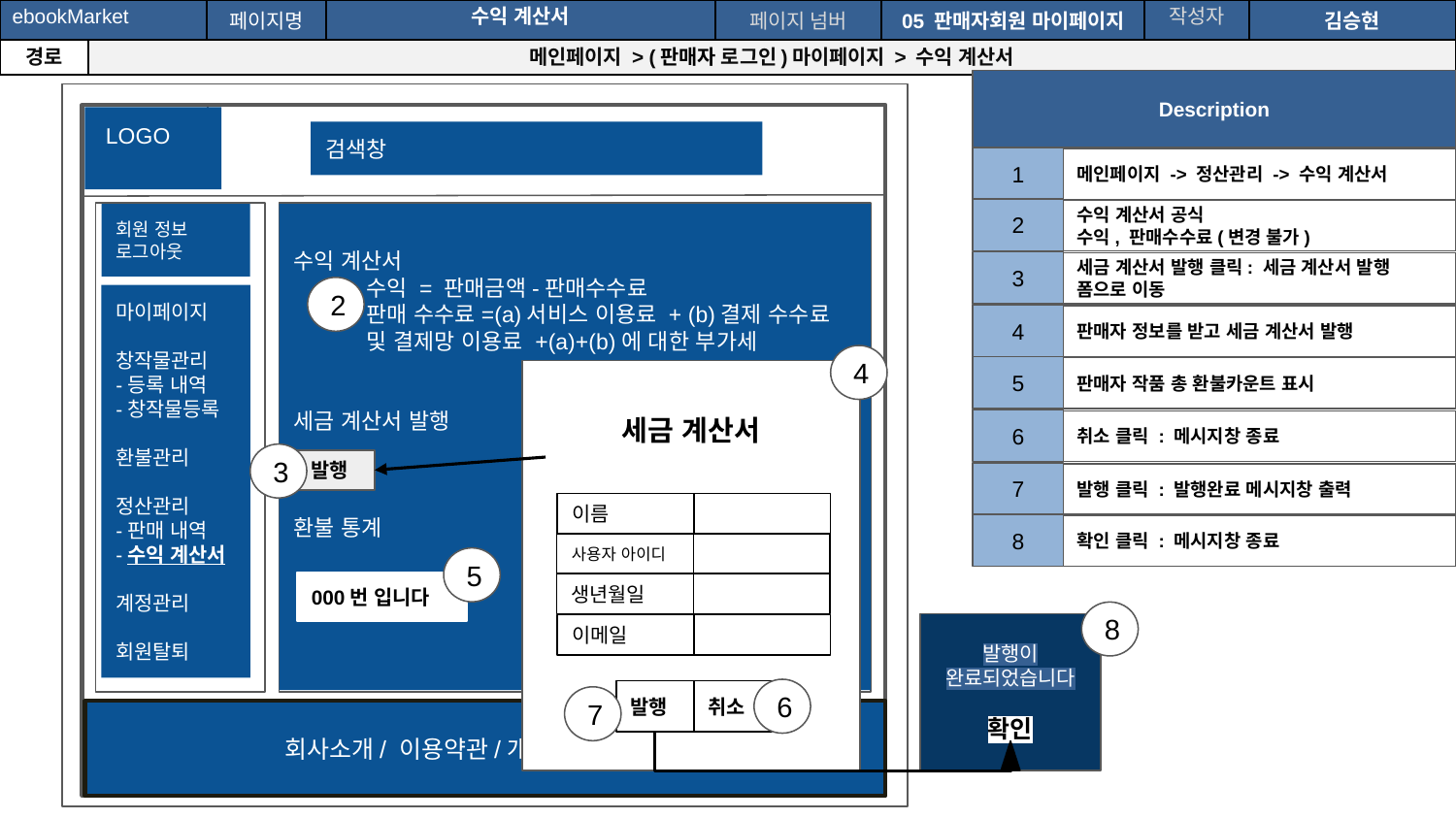

| ebookMarket |  | 페이지명 | 수익 계산서 | 페이지 넘버 | 05 판매자회원 마이페이지 | 작성자 | 김승현 |
| --- | --- | --- | --- | --- | --- | --- | --- |
| 경로 | 메인페이지 > (판매자 로그인)마이페이지 > 수익 계산서 |  |  |  |  |  |  |
Description

 LOGO

검색창
1
메인페이지 -> 정산관리 -> 수익 계산서
2
수익 계산서 공식
수익, 판매수수료(변경 불가)

회원 정보
로그아웃

수익 계산서
수익 = 판매금액-판매수수료
판매 수수료=(a)서비스 이용료 + (b)결제 수수료 및 결제망 이용료 +(a)+(b)에 대한 부가세

세금 계산서 발행

환불 통계

3
세금 계산서 발행 클릭: 세금 계산서 발행 폼으로 이동
2
마이페이지

창작물관리
-등록 내역
-창작물등록

환불관리

정산관리
-판매 내역
-수익 계산서

계정관리

회원탈퇴

4
판매자 정보를 받고 세금 계산서 발행
4
5
판매자 작품 총 환불카운트 표시
세금 계산서

6
취소 클릭 : 메시지창 종료
3
발행
7
발행 클릭 : 발행완료 메시지창 출력
이름

8
확인 클릭 : 메시지창 종료
사용자 아이디

5
000번 입니다
생년월일

8
발행이 완료되었습니다

확인
이메일

6
발행
취소
7
회사소개/ 이용약관/개인정보취급방침